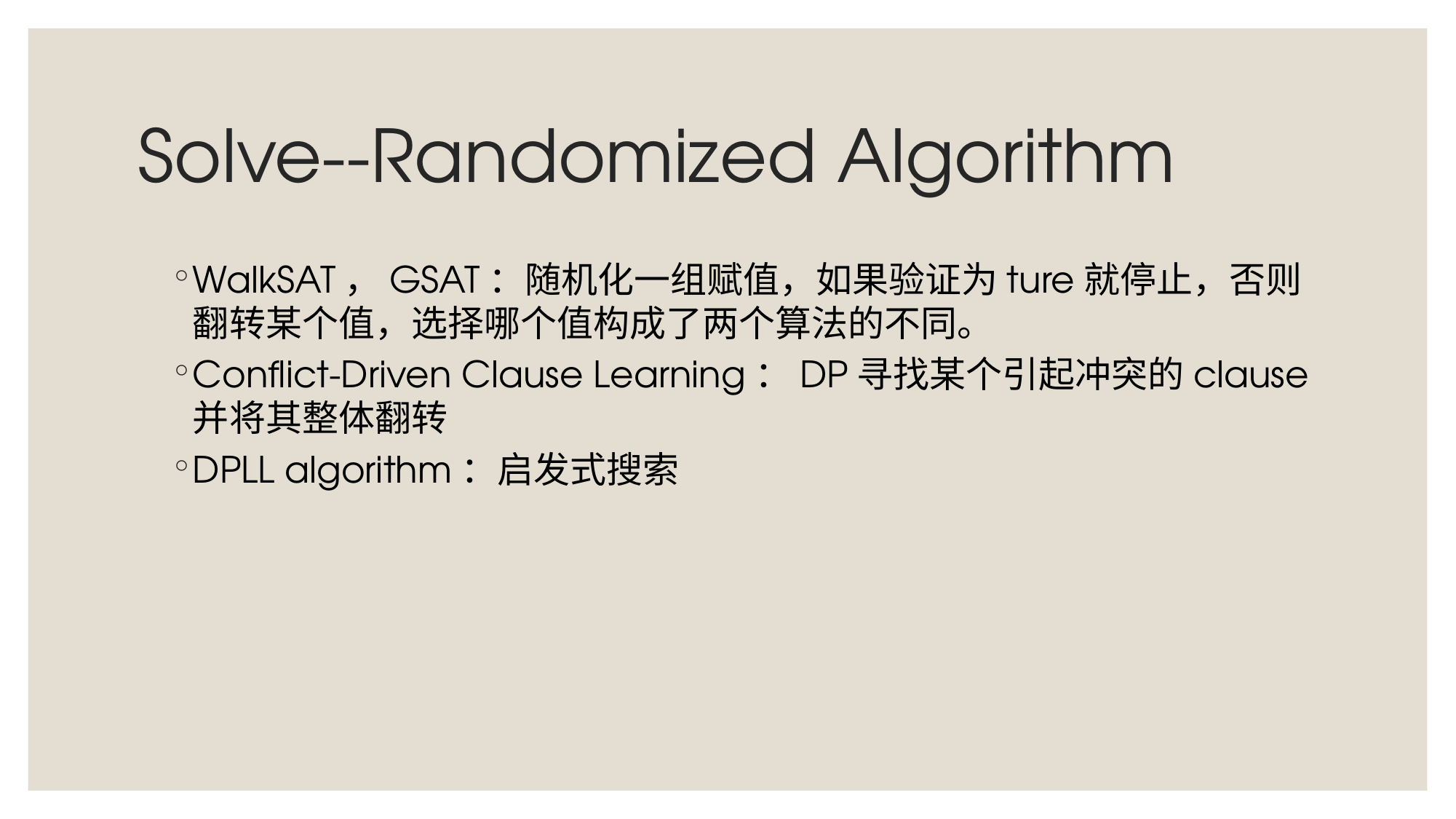

# Solve--Randomized Algorithm
WalkSAT，GSAT：随机化一组赋值，如果验证为ture就停止，否则翻转某个值，选择哪个值构成了两个算法的不同。
Conflict-Driven Clause Learning：DP寻找某个引起冲突的clause并将其整体翻转
DPLL algorithm：启发式搜索